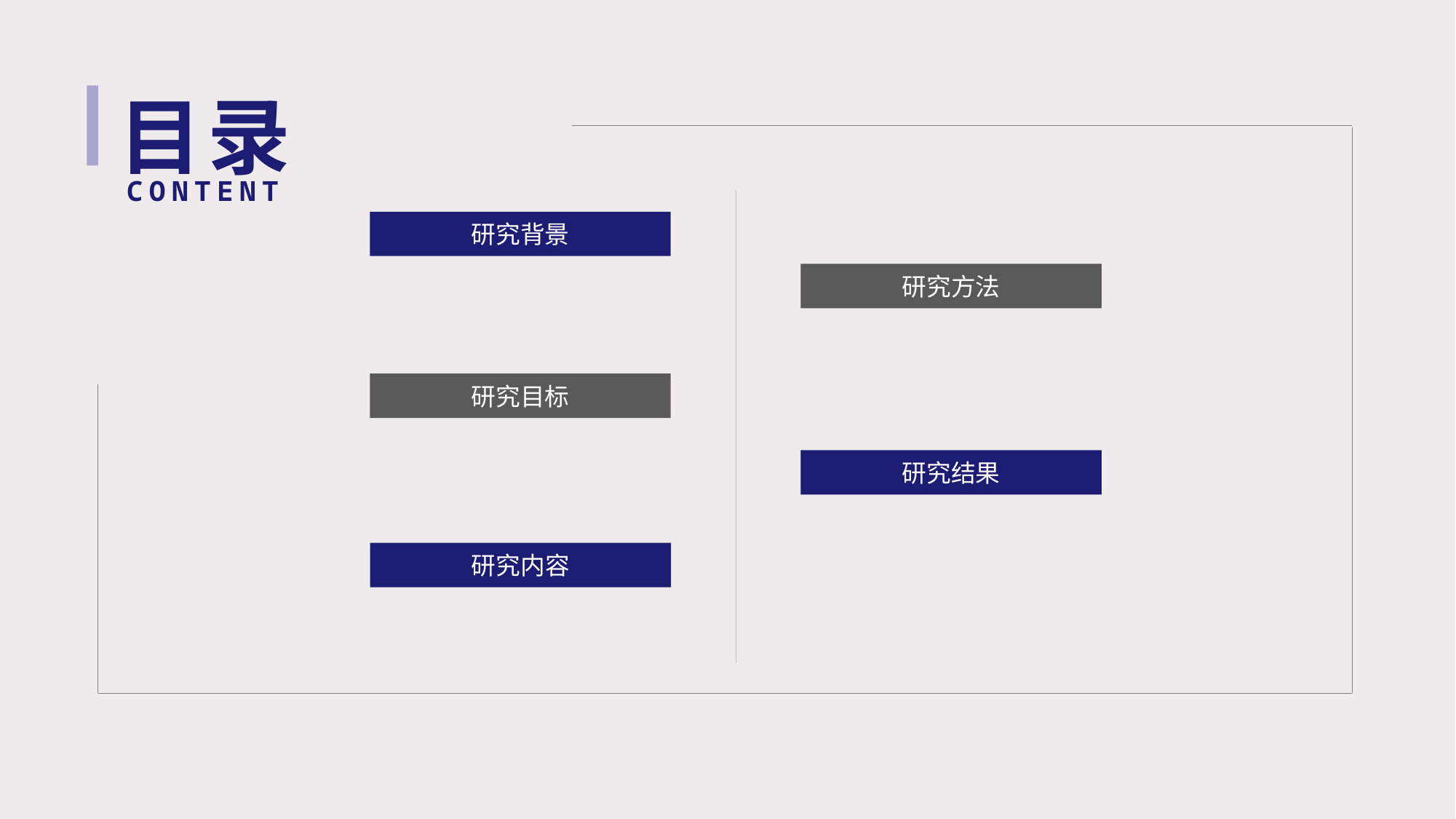

目录

CONTENT
研究背景
研究方法
研究目标
研究结果
研究内容